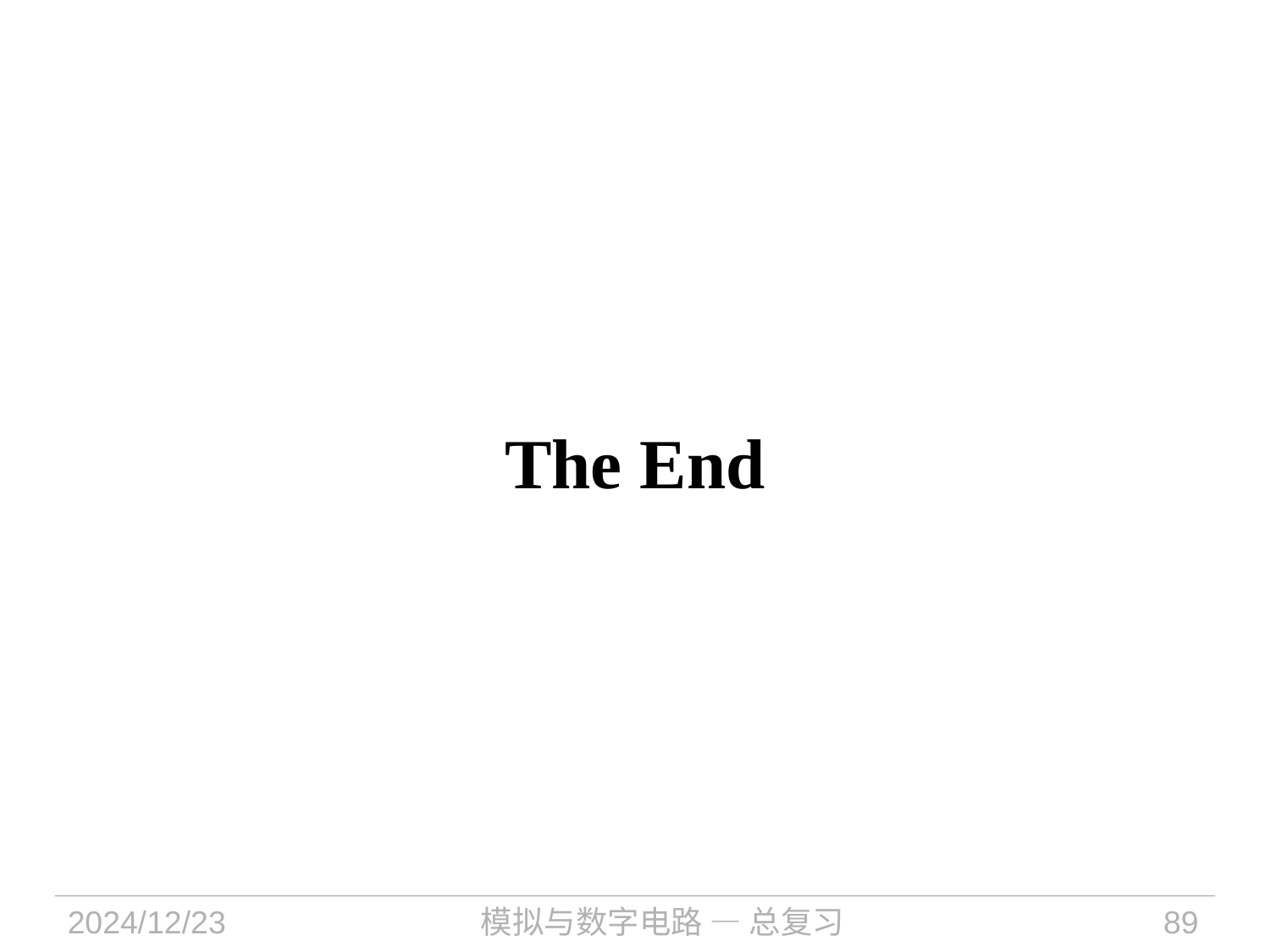

# The End
2024/12/23
模拟与数字电路 — 总复习
89